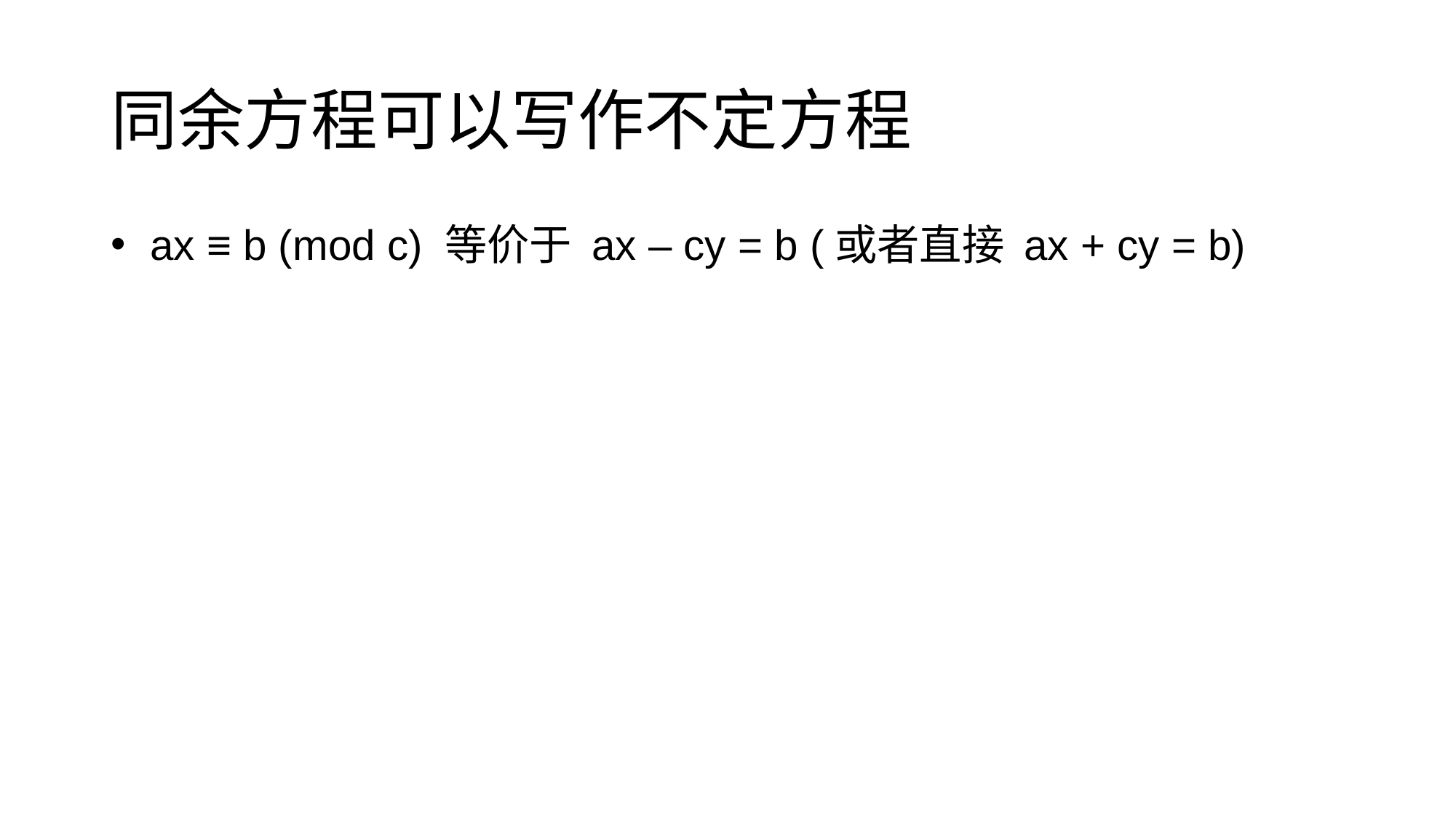

# 同余方程可以写作不定方程
 ax ≡ b (mod c) 等价于 ax – cy = b (或者直接 ax + cy = b)